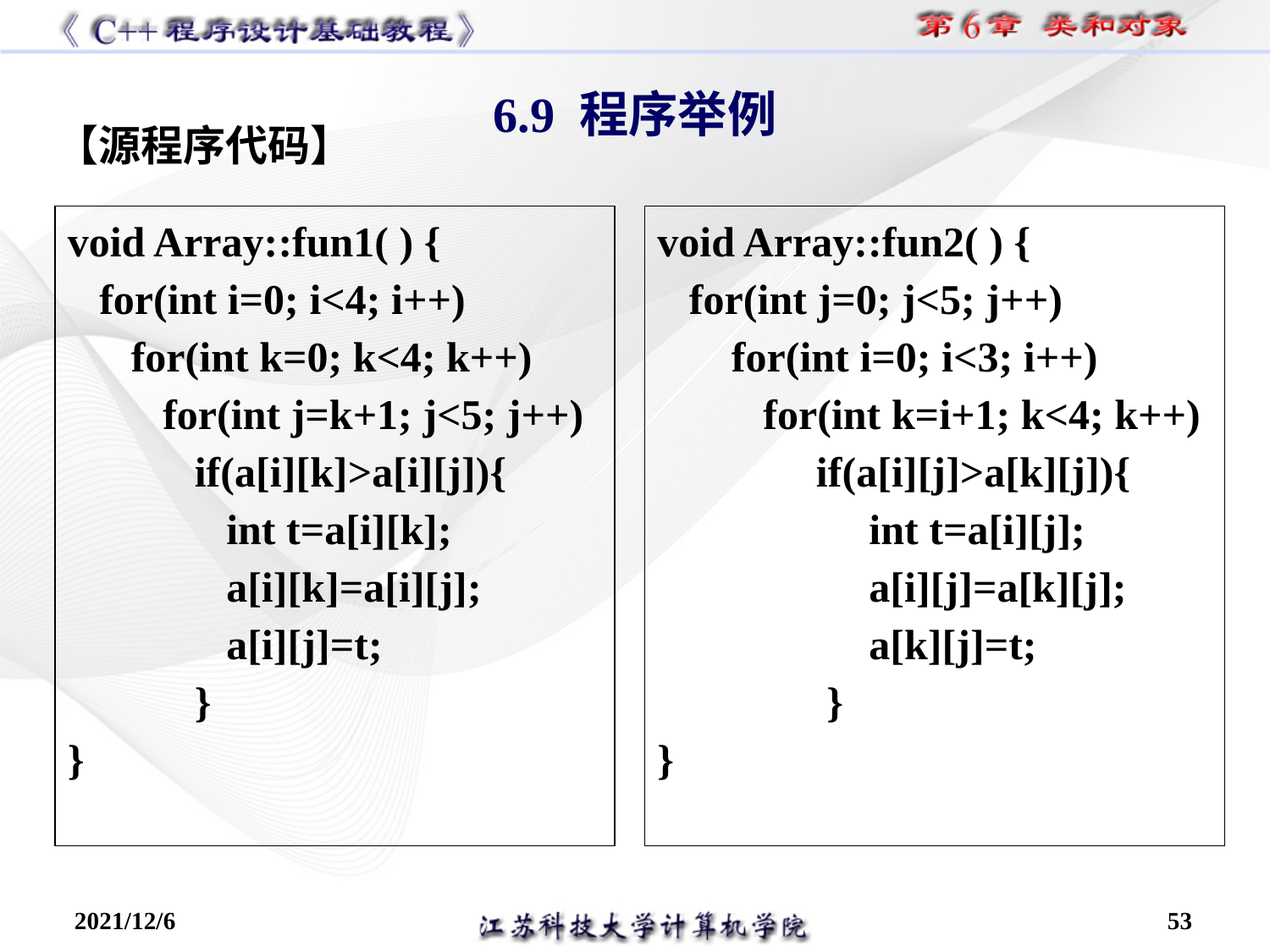

6.9 程序举例
【源程序代码】
void Array::fun1( ) {
   for(int i=0; i<4; i++)
      for(int k=0; k<4; k++)
         for(int j=k+1; j<5; j++)
            if(a[i][k]>a[i][j]){
               int t=a[i][k];
               a[i][k]=a[i][j];
               a[i][j]=t;
            }
}
void Array::fun2( ) {
   for(int j=0; j<5; j++)
       for(int i=0; i<3; i++)
          for(int k=i+1; k<4; k++)
               if(a[i][j]>a[k][j]){
                    int t=a[i][j];
                    a[i][j]=a[k][j];
                    a[k][j]=t;
                }
}